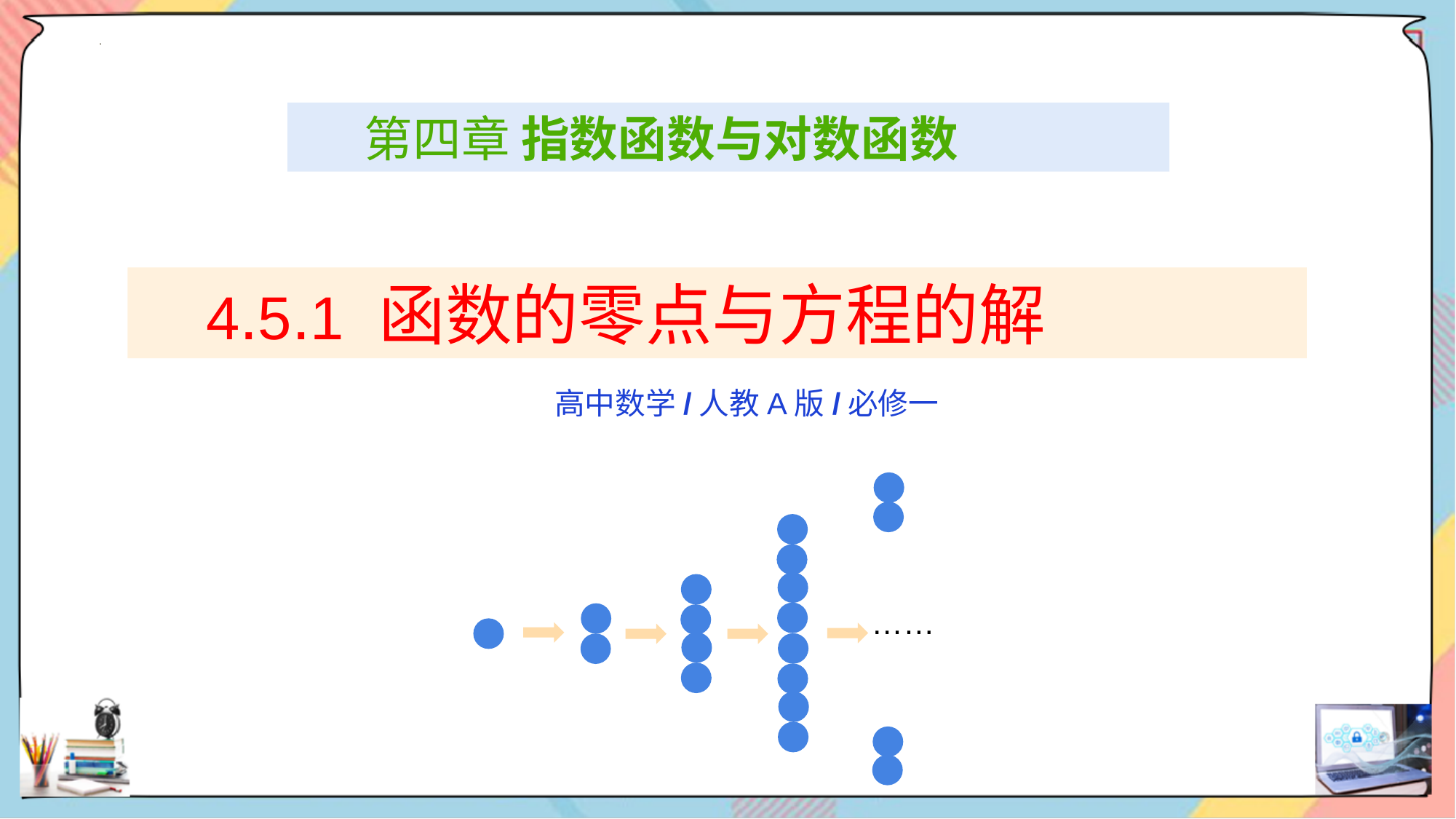

第四章 指数函数与对数函数
    4.5.1 函数的零点与方程的解
高中数学/人教A版/必修一

……